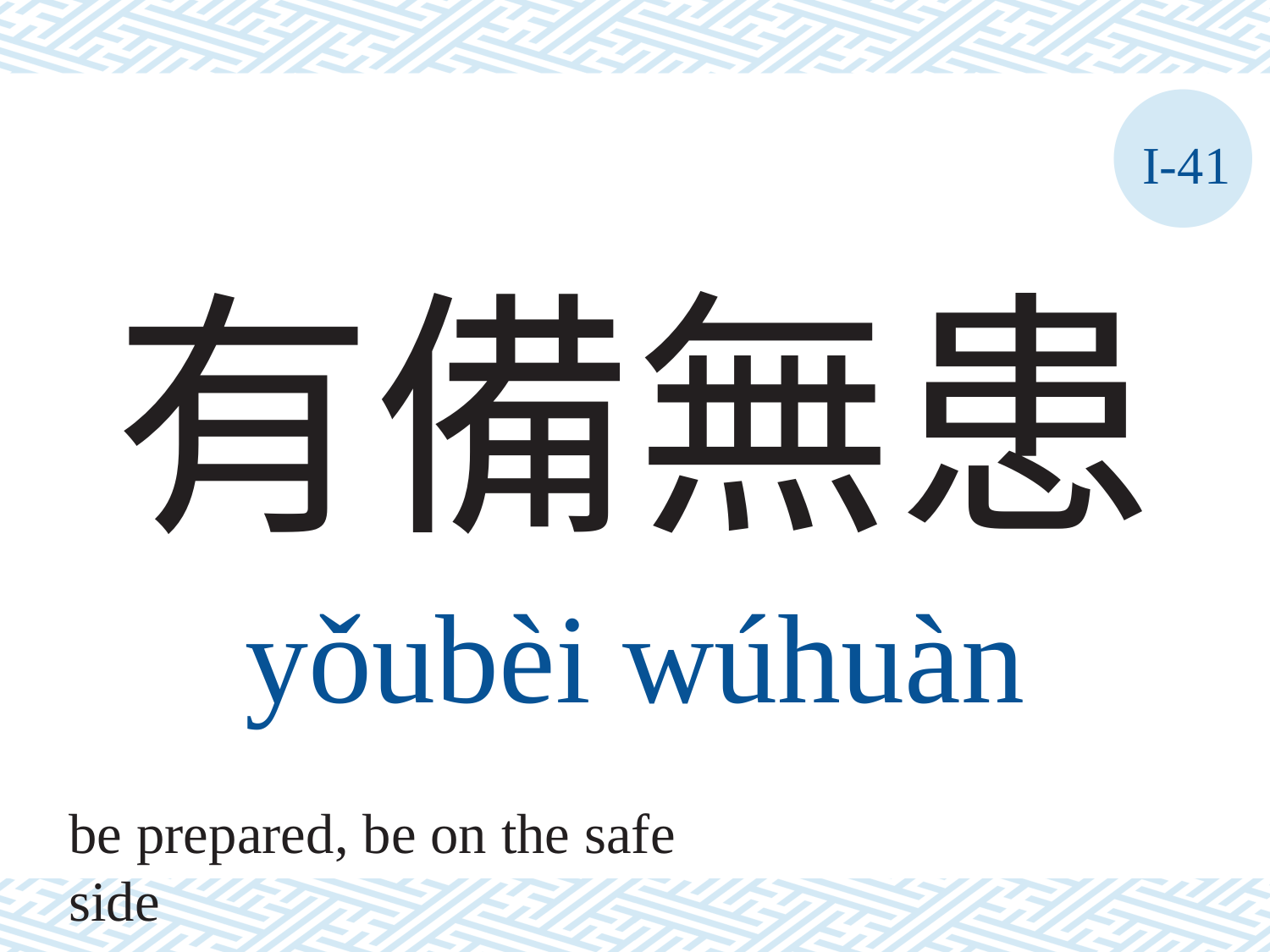

I-41
# 有備無患
yǒubèi	wúhuàn
be prepared, be on the safe side